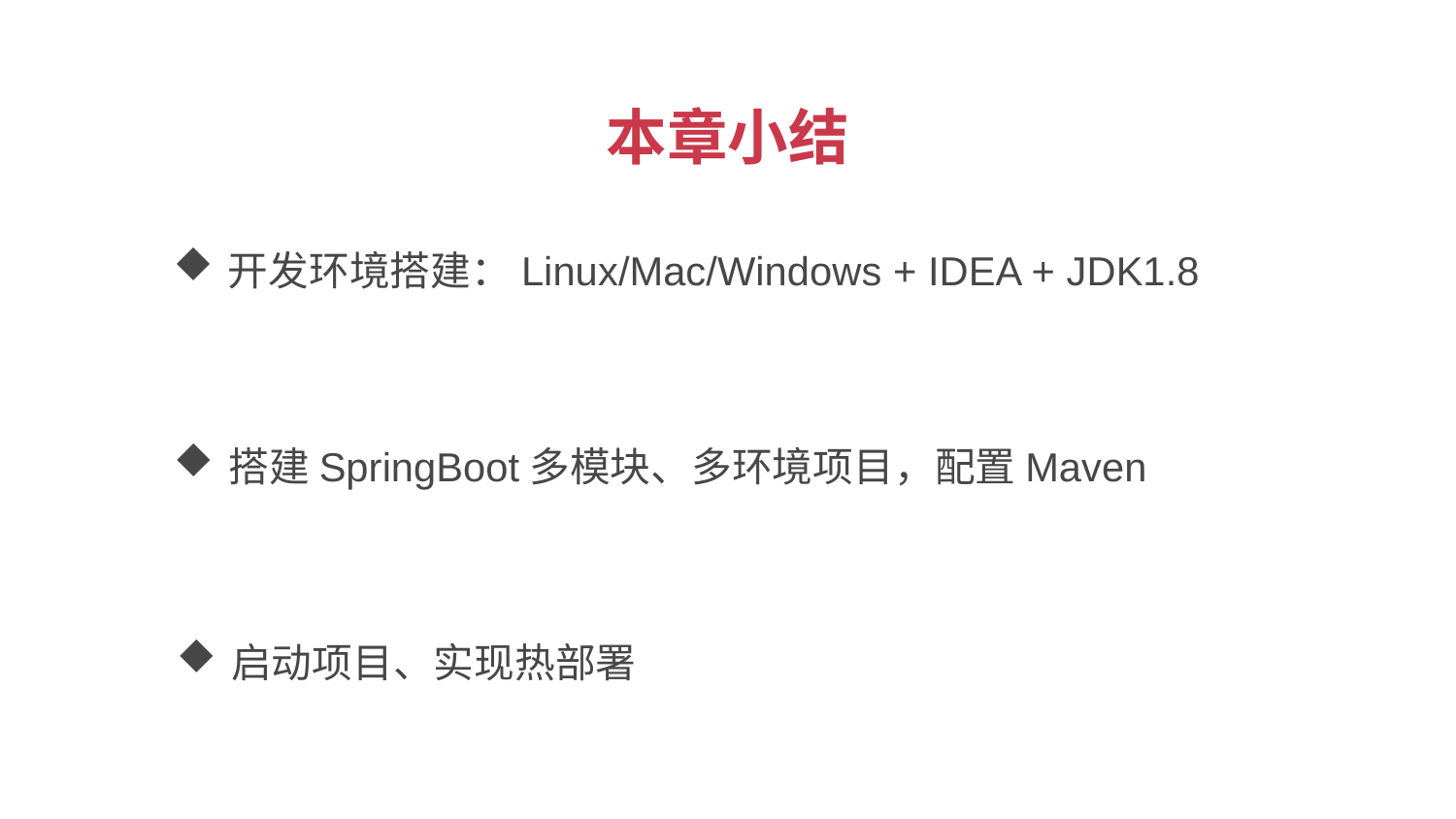

本章小结
开发环境搭建：Linux/Mac/Windows + IDEA + JDK1.8
搭建SpringBoot多模块、多环境项目，配置Maven
启动项目、实现热部署